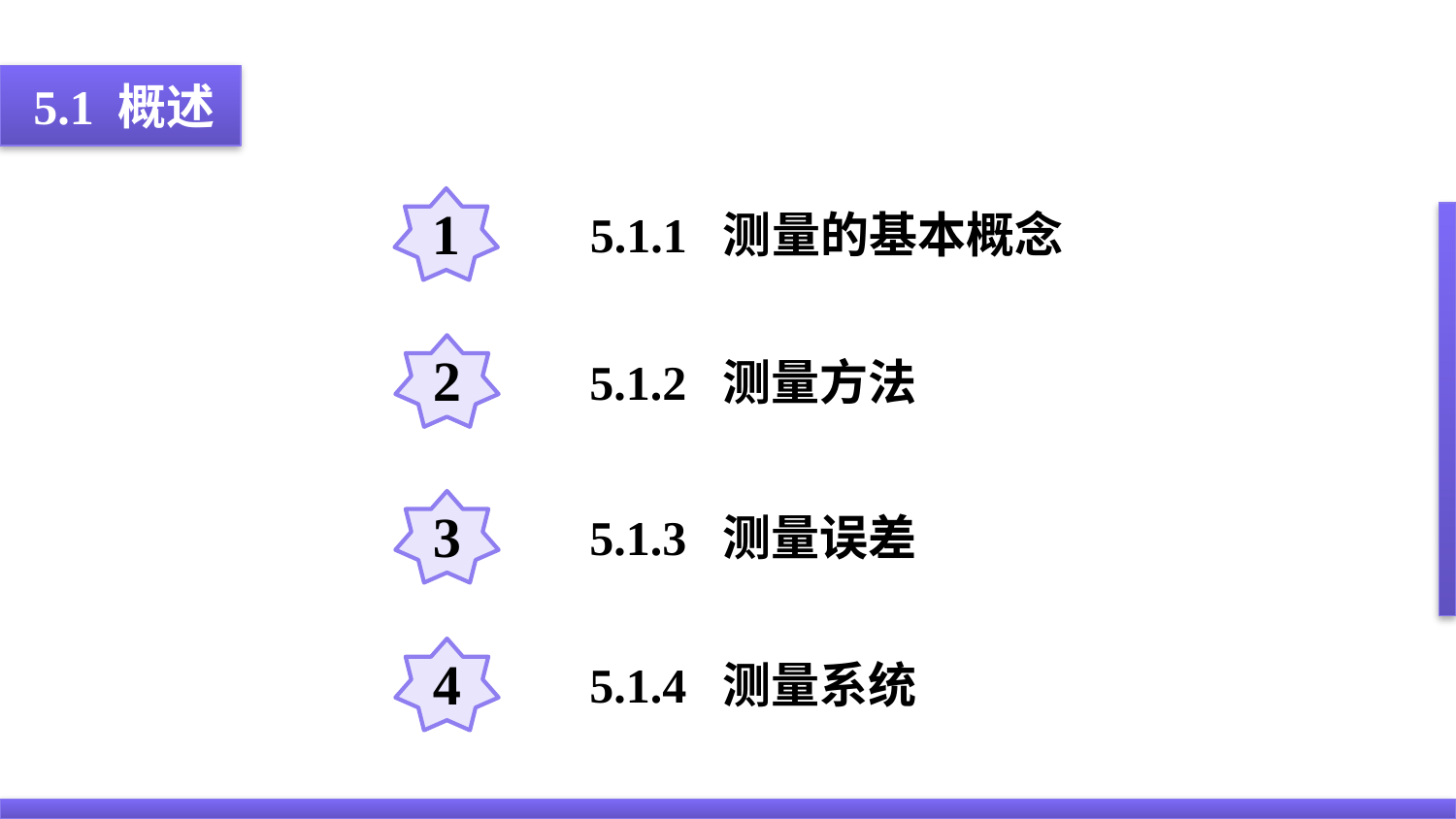

5.1 概述
1
5.1.1  测量的基本概念
2
5.1.2  测量方法
3
5.1.3  测量误差
4
5.1.4  测量系统